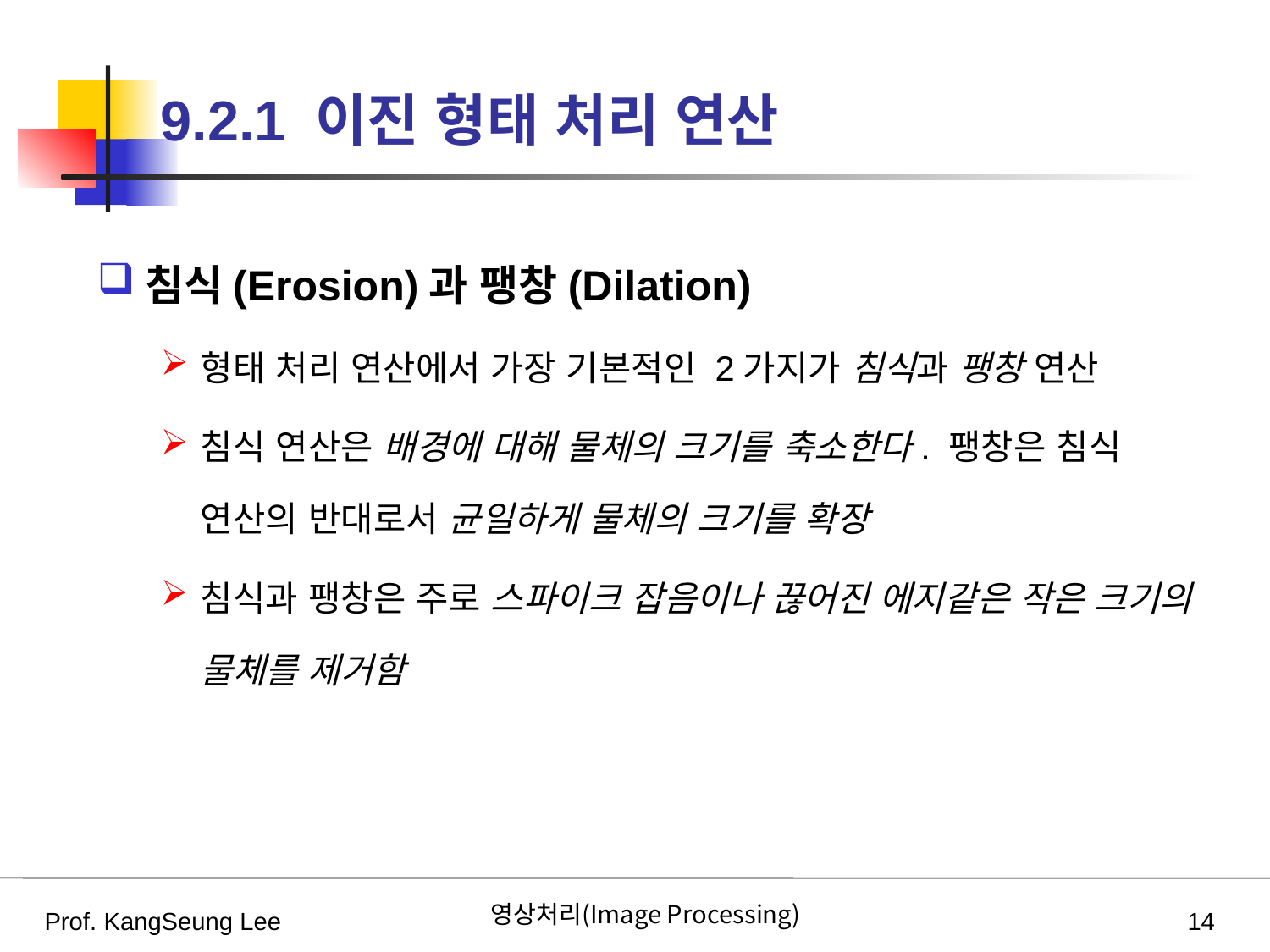

# 9.2.1 이진 형태 처리 연산
침식(Erosion)과 팽창(Dilation)
형태 처리 연산에서 가장 기본적인 2가지가 침식과 팽창 연산
침식 연산은 배경에 대해 물체의 크기를 축소한다. 팽창은 침식 연산의 반대로서 균일하게 물체의 크기를 확장
침식과 팽창은 주로 스파이크 잡음이나 끊어진 에지같은 작은 크기의 물체를 제거함
Prof. KangSeung Lee
영상처리(Image Processing)
14